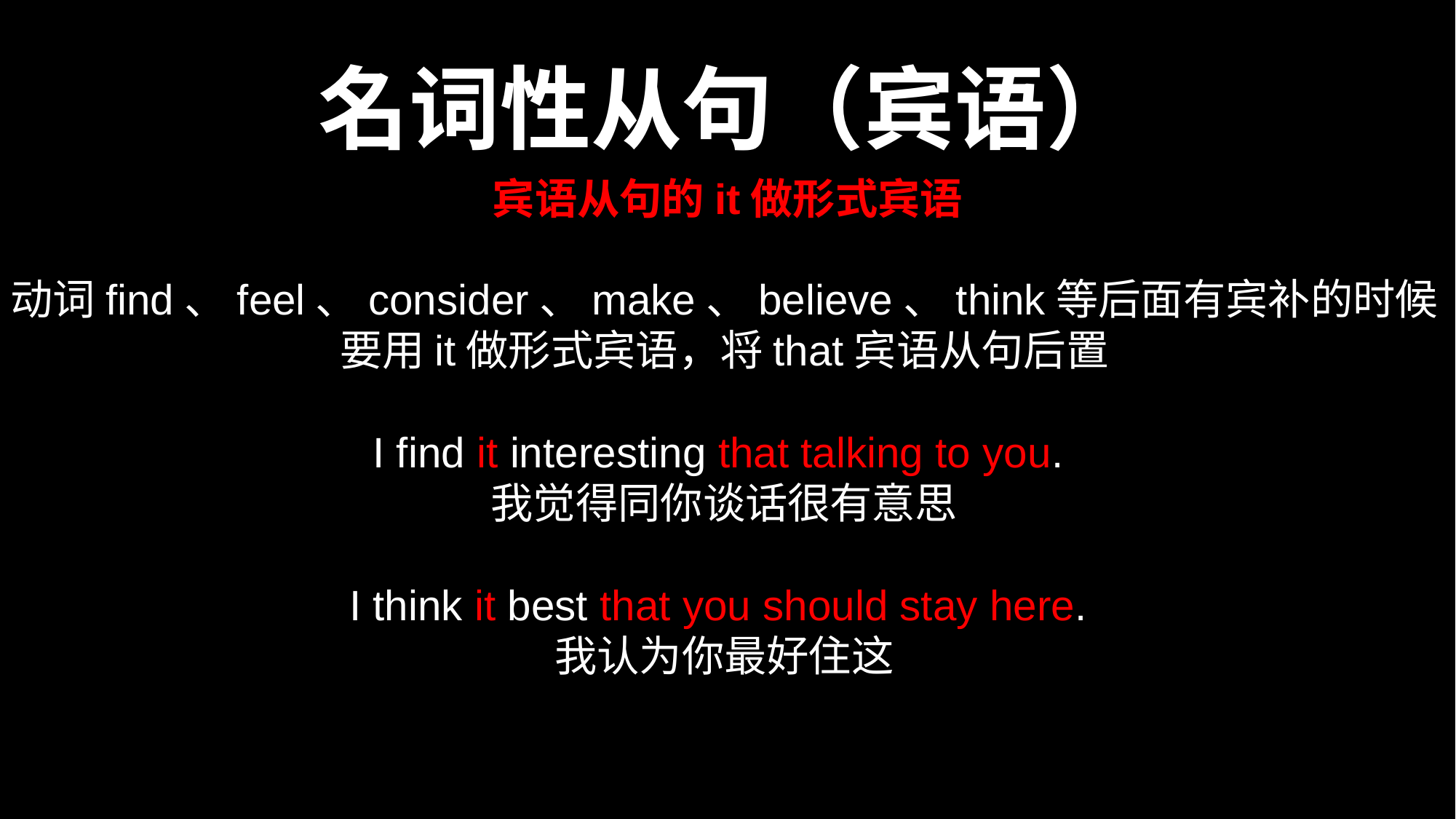

名词性从句（宾语）
宾语从句的it做形式宾语
动词find、feel、consider、make、believe、think等后面有宾补的时候
要用it做形式宾语，将that宾语从句后置

I find it interesting that talking to you.
我觉得同你谈话很有意思

I think it best that you should stay here.
我认为你最好住这